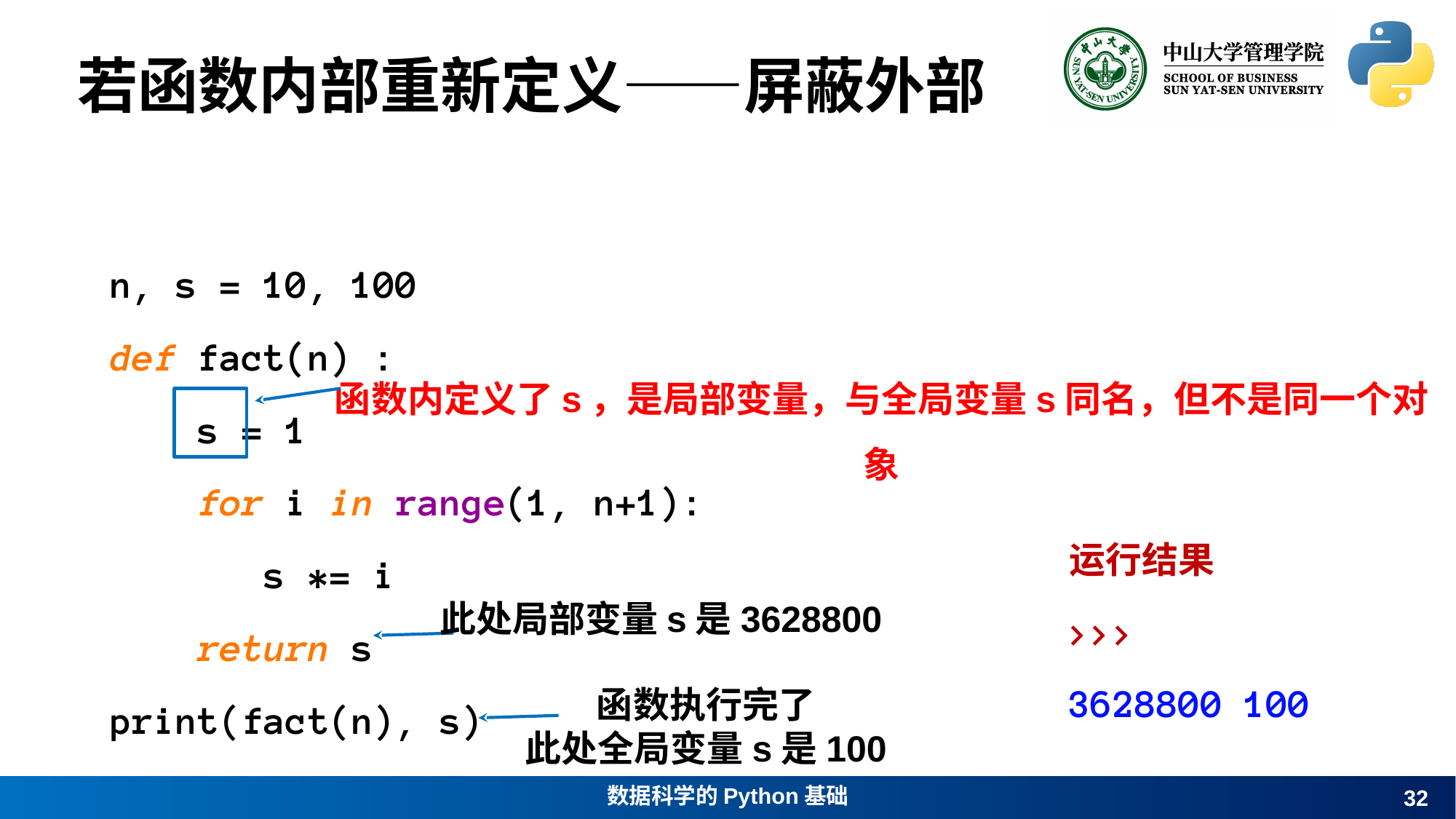

若函数内部重新定义——屏蔽外部
n, s = 10, 100
def fact(n) :
    s = 1
    for i in range(1, n+1):
       s *= i
    return s
print(fact(n), s)
函数内定义了s，是局部变量，与全局变量s同名，但不是同一个对象

运行结果
>>>
3628800 100
此处局部变量s是3628800
函数执行完了
此处全局变量s是100